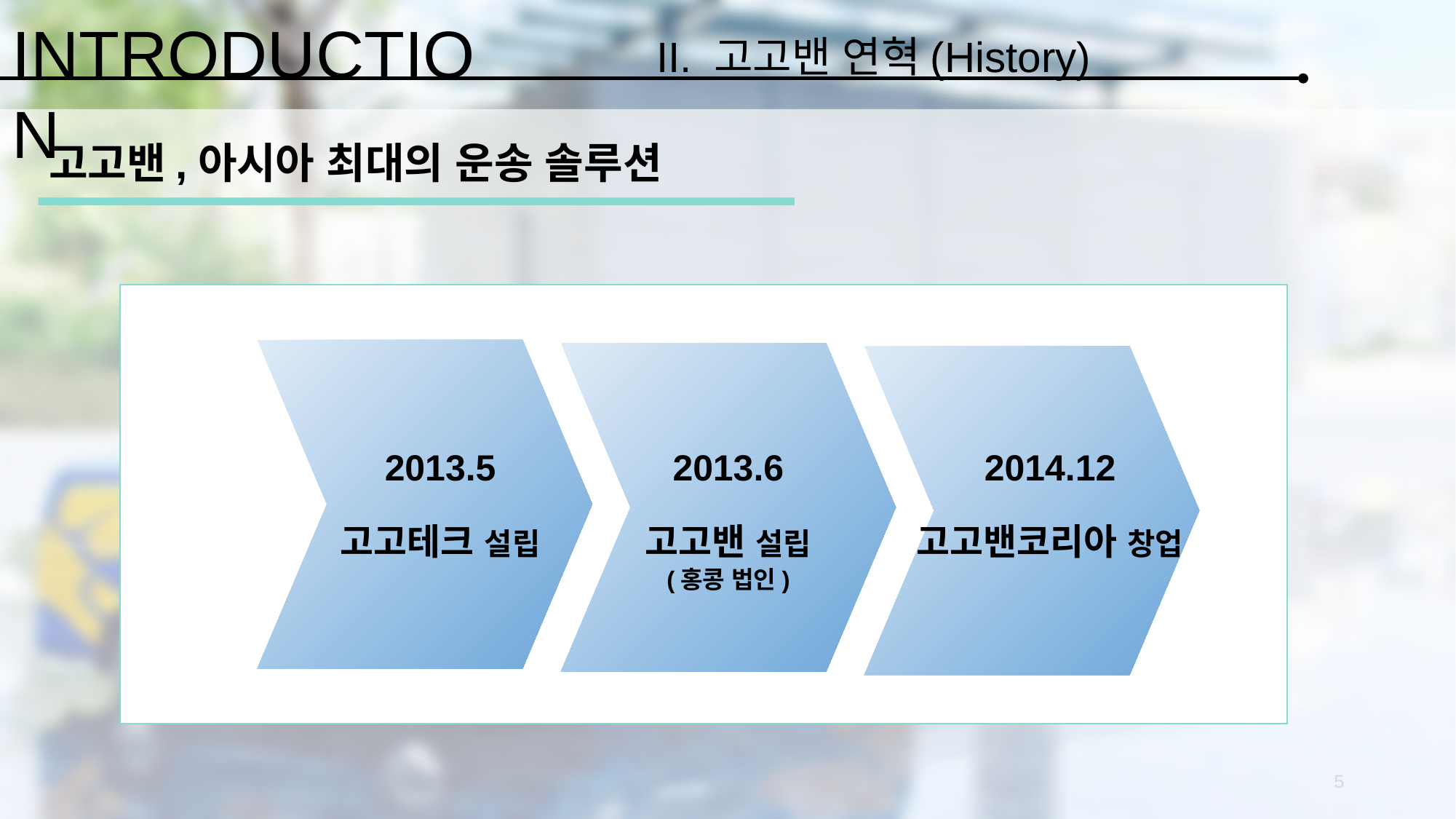

INTRODUCTION
II. 고고밴 연혁(History)

고고밴,아시아 최대의 운송 솔루션

2013.5

고고테크 설립
2013.6

고고밴 설립
(홍콩 법인)
2014.12

고고밴코리아 창업
5